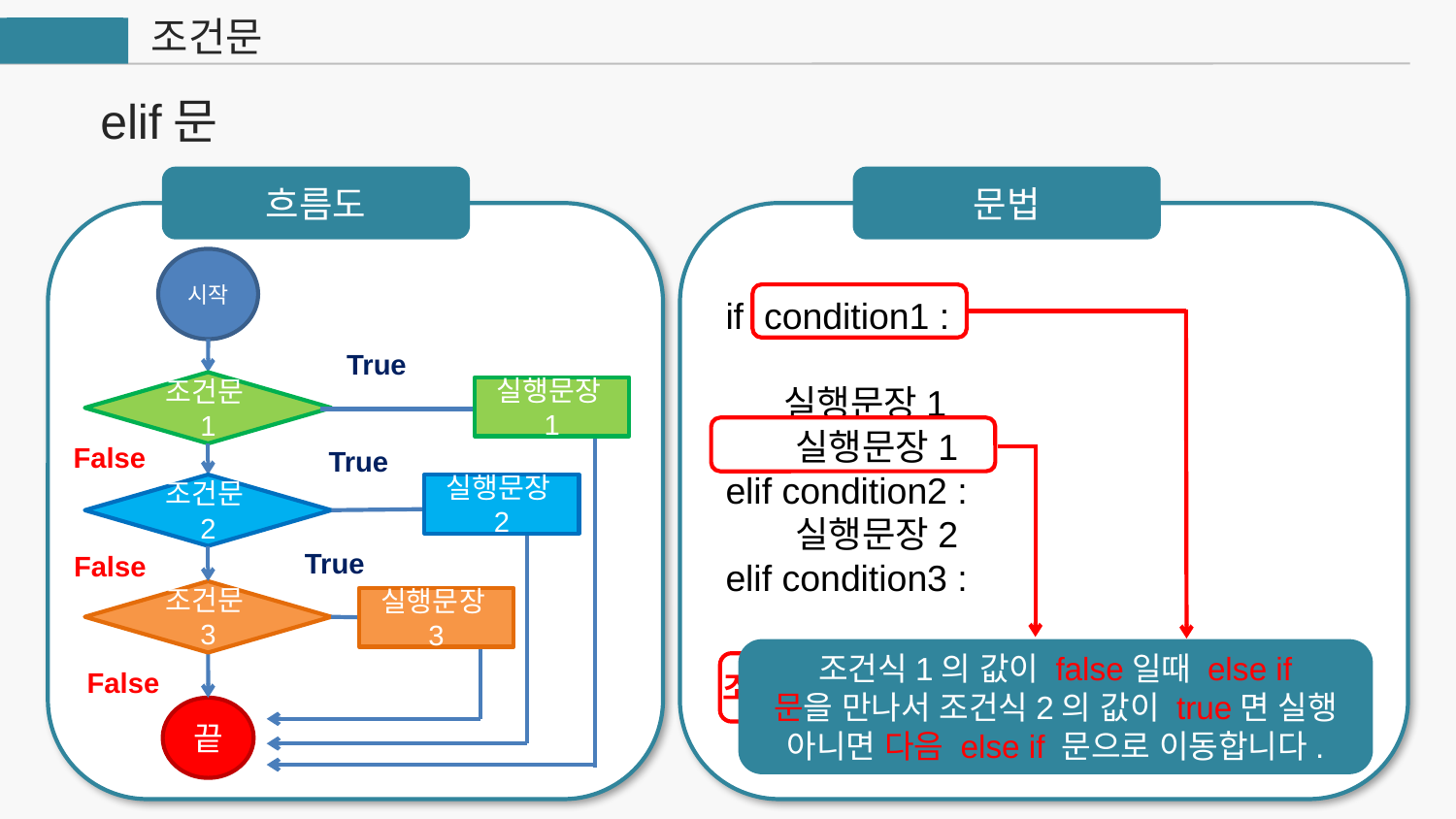

조건문

 Python
elif문
흐름도
문법

시작

if  condition1 :
      실행문장1
      실행문장1
elif condition2 :
      실행문장2
elif condition3 :
      실행문장3
True
조건문1
실행문장1

False
True
조건문2
실행문장2
True
False
조건문3
실행문장3
조건식1의 값이 false일때 else if
문을 만나서 조건식2의 값이 true면 실행 아니면 다음 else if 문으로 이동합니다.

False
조건식의 값이 True 혹은 False이여야합니다.
끝